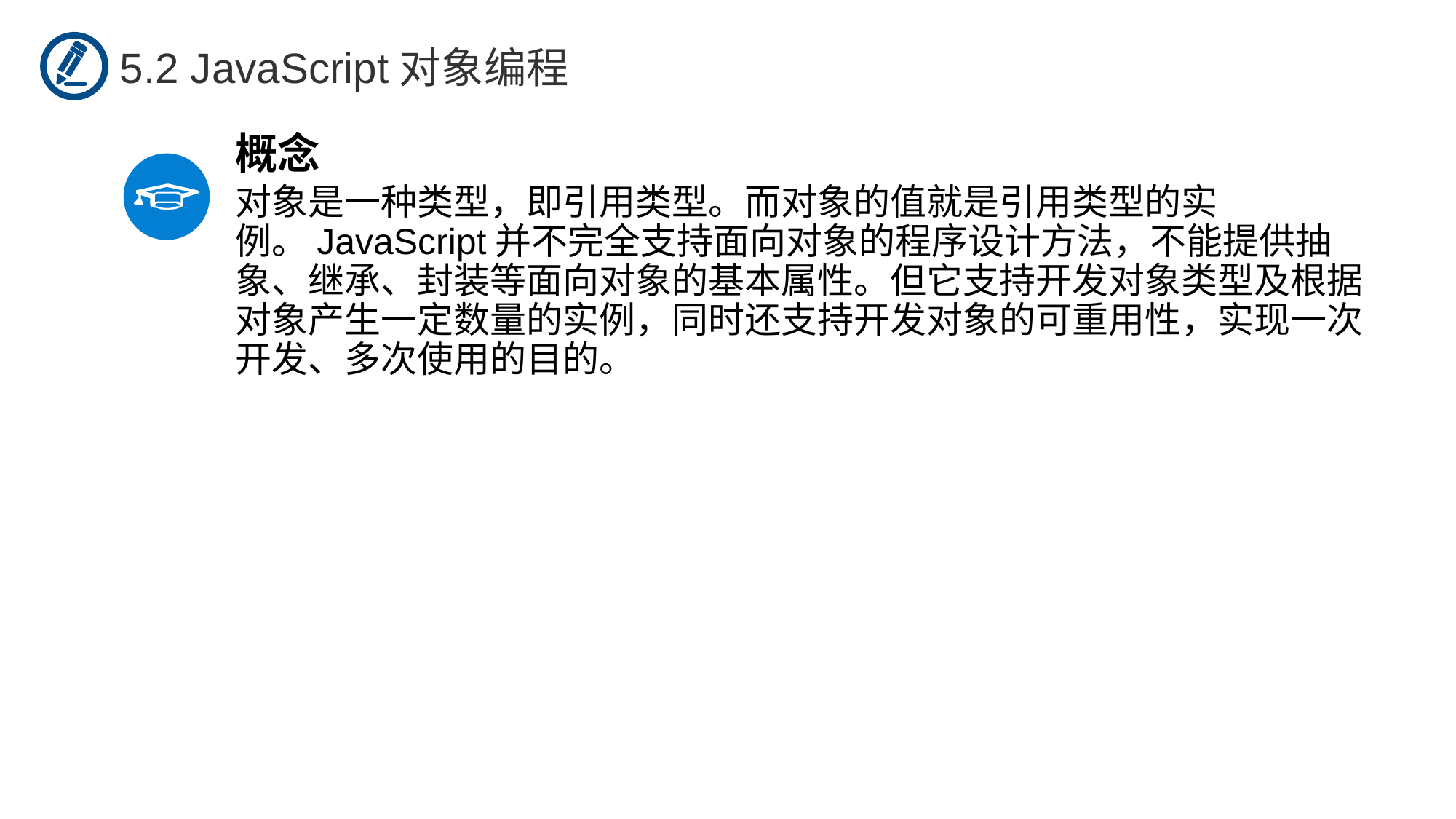

5.2 JavaScript对象编程
概念
对象是一种类型，即引用类型。而对象的值就是引用类型的实例。JavaScript并不完全支持面向对象的程序设计方法，不能提供抽象、继承、封装等面向对象的基本属性。但它支持开发对象类型及根据对象产生一定数量的实例，同时还支持开发对象的可重用性，实现一次开发、多次使用的目的。